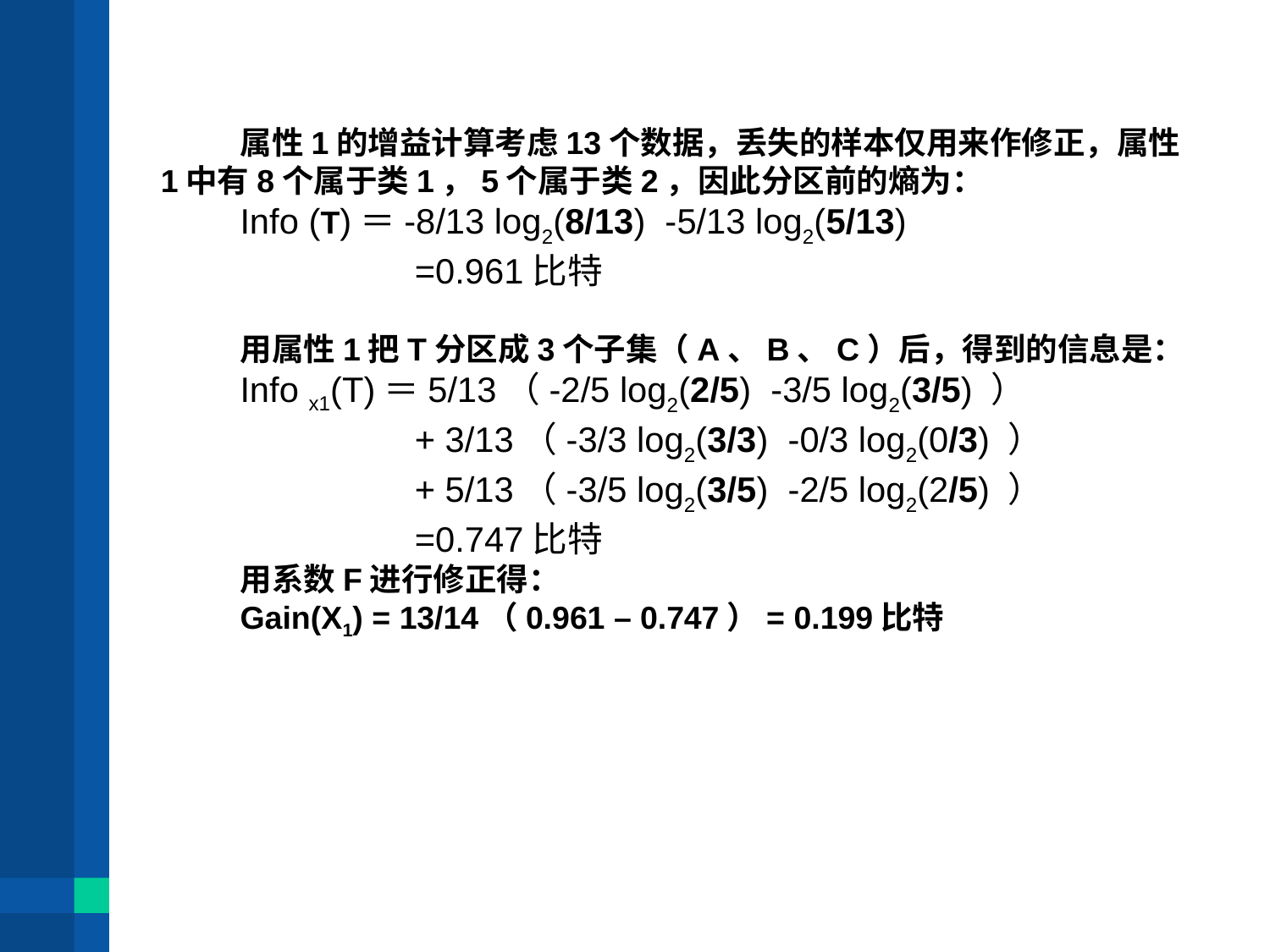

属性1的增益计算考虑13个数据，丢失的样本仅用来作修正，属性1中有8个属于类1，5个属于类2，因此分区前的熵为：
Info (T)＝-8/13 log2(8/13)  -5/13 log2(5/13)
		=0.961比特

用属性1把T分区成3个子集（A、B、C）后，得到的信息是：
Info x1(T)＝5/13（-2/5 log2(2/5)  -3/5 log2(3/5) ）
		+ 3/13（-3/3 log2(3/3)  -0/3 log2(0/3) ）
		+ 5/13（-3/5 log2(3/5)  -2/5 log2(2/5) ）
		=0.747比特
用系数F进行修正得：
Gain(X1) = 13/14（0.961 – 0.747）= 0.199比特